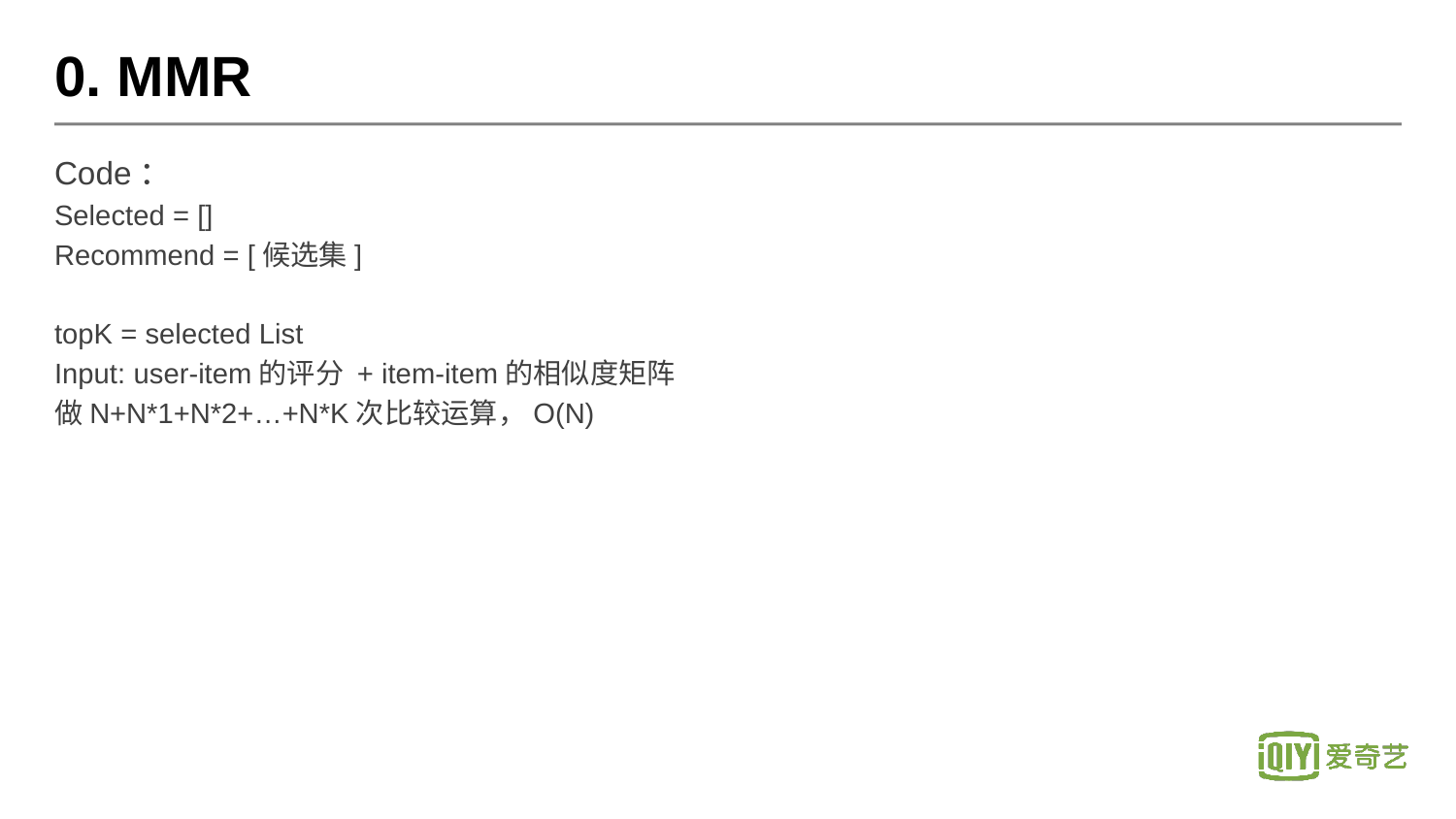

# 0. MMR
Code：
Selected = []
Recommend = [候选集]

topK = selected List
Input: user-item的评分 + item-item的相似度矩阵
做N+N*1+N*2+…+N*K次比较运算，O(N)